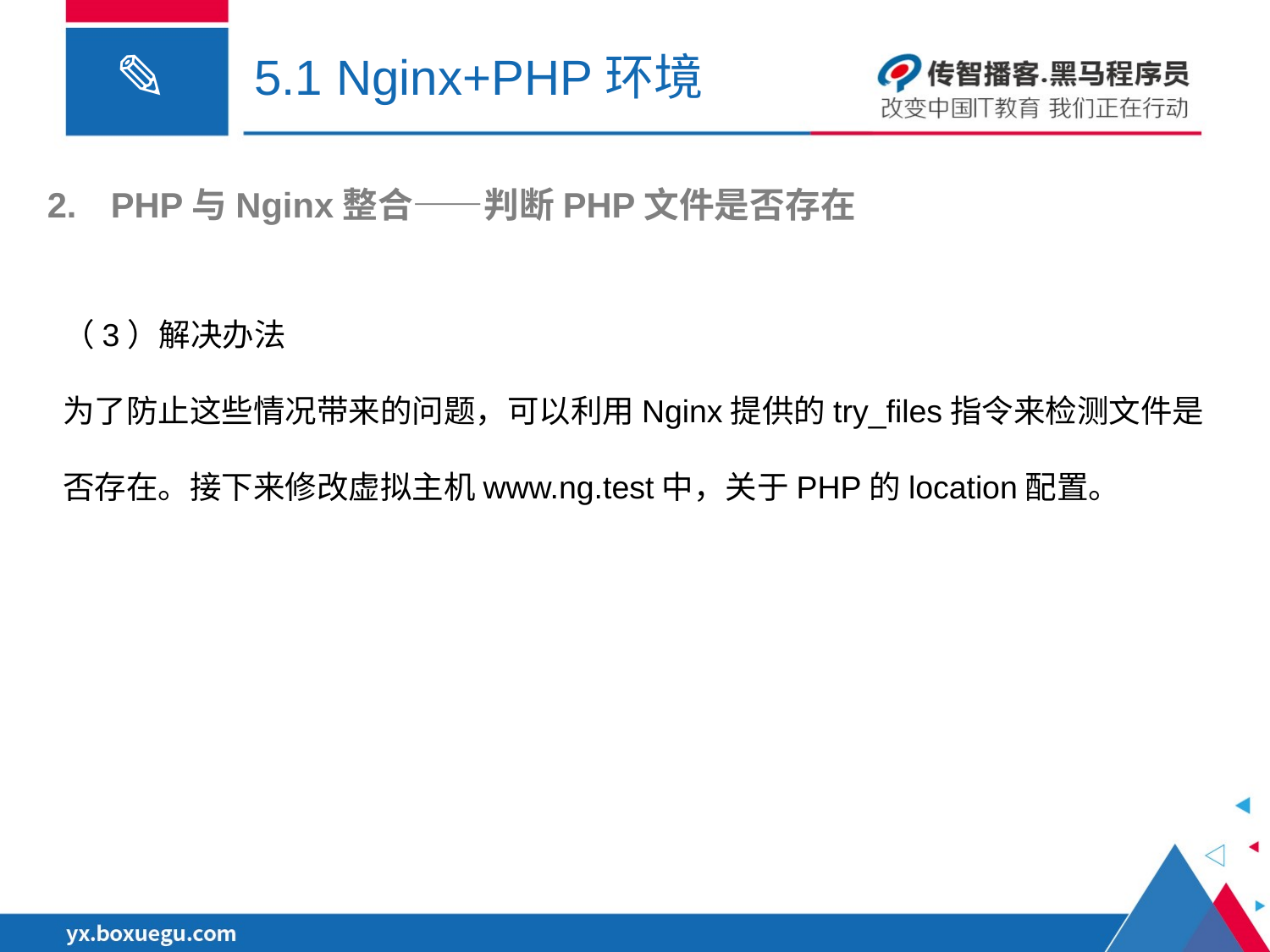

# 5.1 Nginx+PHP环境
PHP与Nginx整合——判断PHP文件是否存在
（3）解决办法
为了防止这些情况带来的问题，可以利用Nginx提供的try_files指令来检测文件是否存在。接下来修改虚拟主机www.ng.test中，关于PHP的location配置。